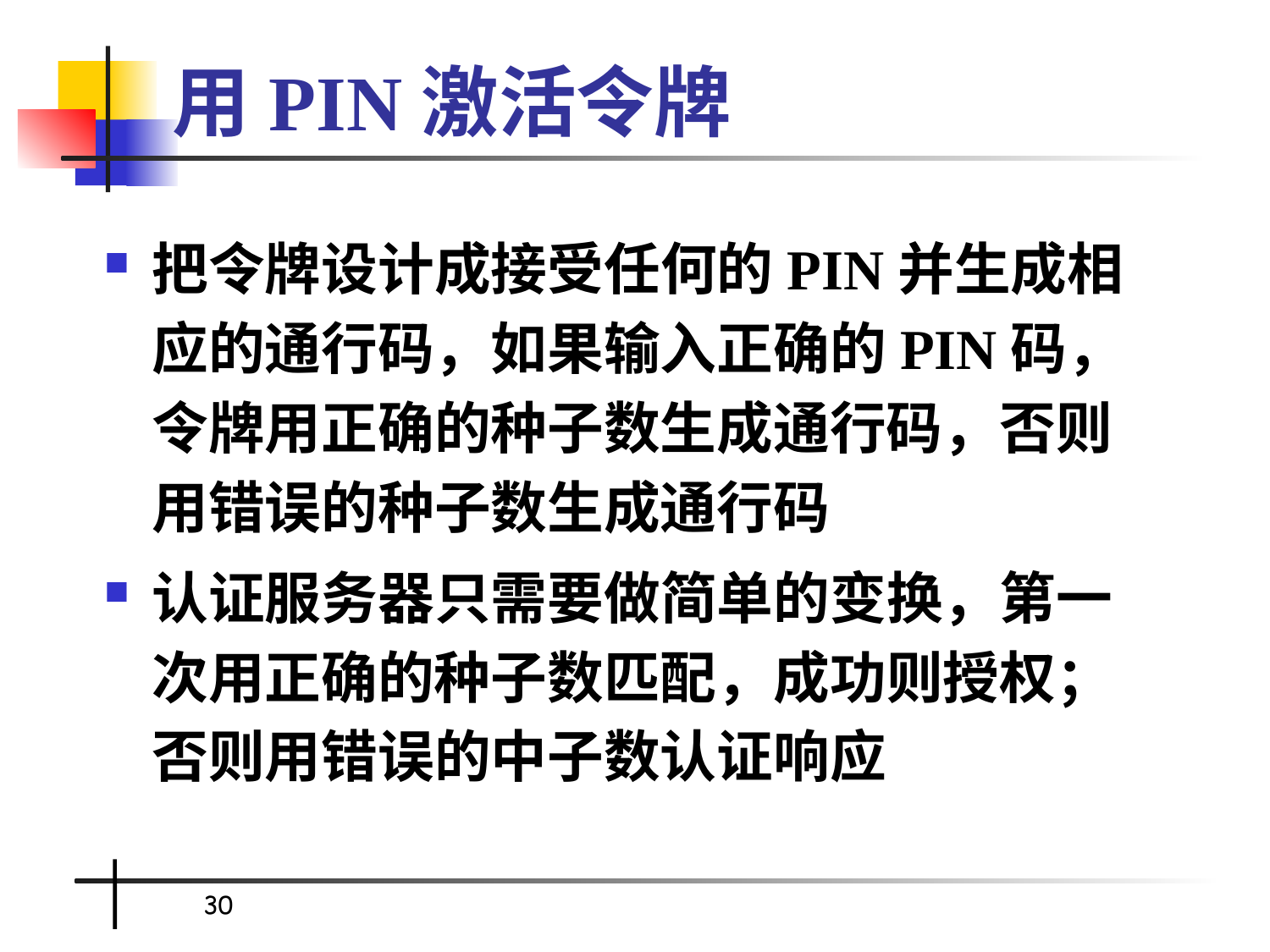

# 用PIN激活令牌
把令牌设计成接受任何的PIN并生成相应的通行码，如果输入正确的PIN码，令牌用正确的种子数生成通行码，否则用错误的种子数生成通行码
认证服务器只需要做简单的变换，第一次用正确的种子数匹配，成功则授权；否则用错误的中子数认证响应
30